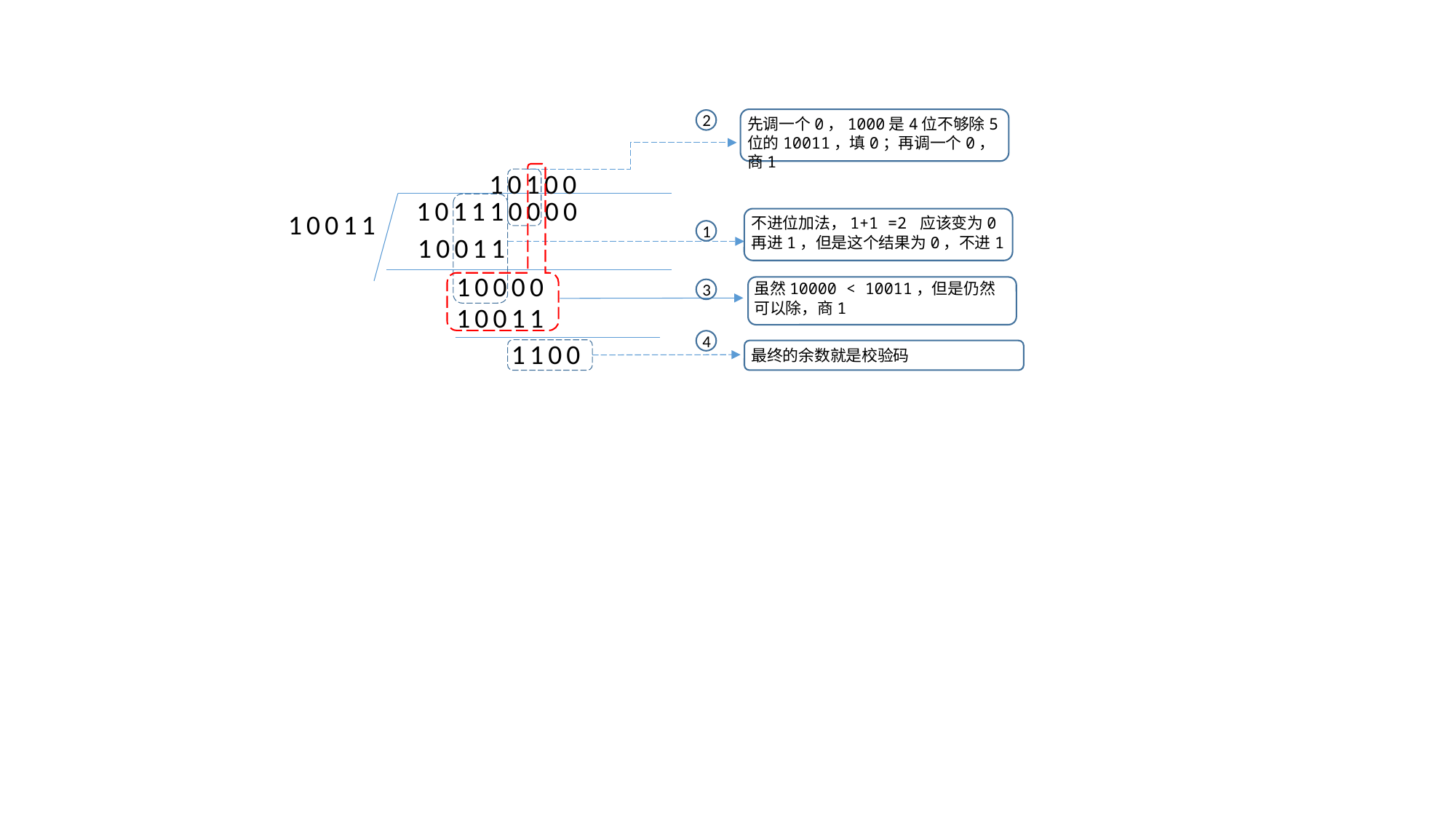

先调一个0，1000是4位不够除5位的10011，填0；再调一个0，商1

2
10100

101110000

10011
不进位加法，1+1 =2 应该变为0再进1，但是这个结果为0，不进1

1
10011
10000
虽然10000 < 10011，但是仍然可以除，商1

3
10011
4
1100
最终的余数就是校验码